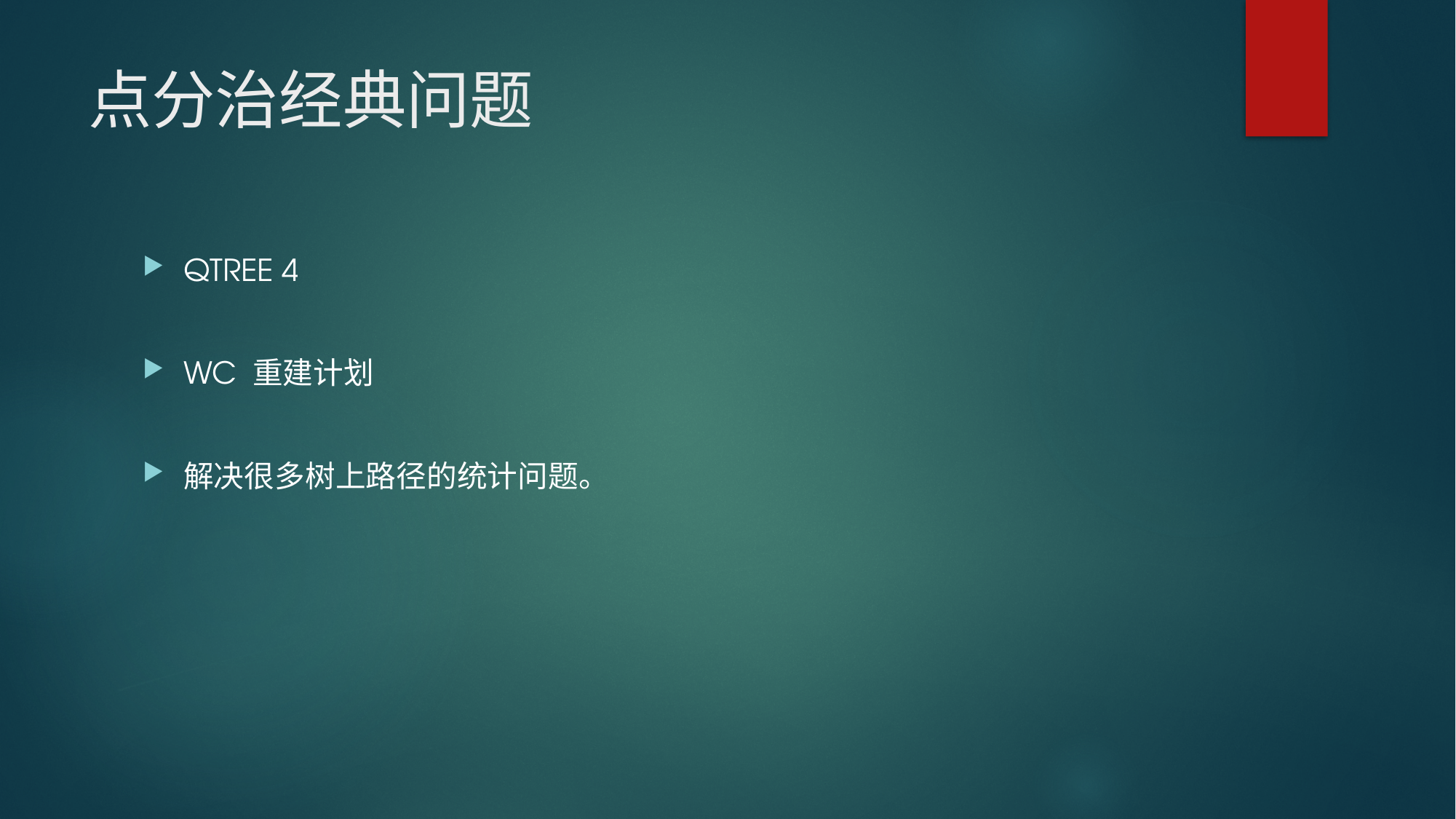

# 点分治经典问题
QTREE 4

WC 重建计划

解决很多树上路径的统计问题。